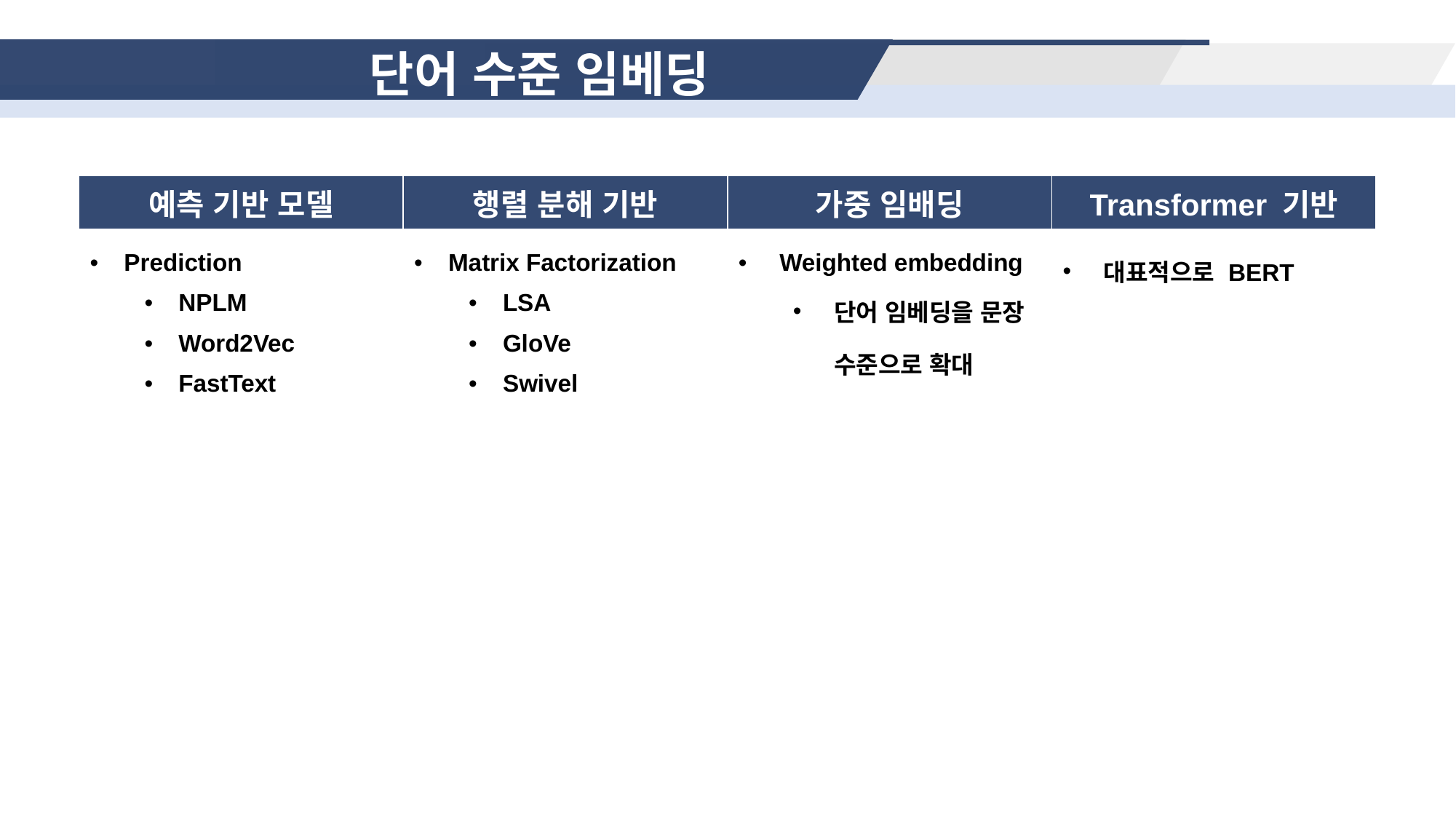

단어 수준 임베딩
| 예측 기반 모델 | 행렬 분해 기반 | 가중 임배딩 | Transformer 기반 |
| --- | --- | --- | --- |
| Prediction NPLM Word2Vec FastText | Matrix Factorization LSA GloVe Swivel | Weighted embedding 단어 임베딩을 문장 수준으로 확대 | 대표적으로 BERT |
|  |  |  |  |